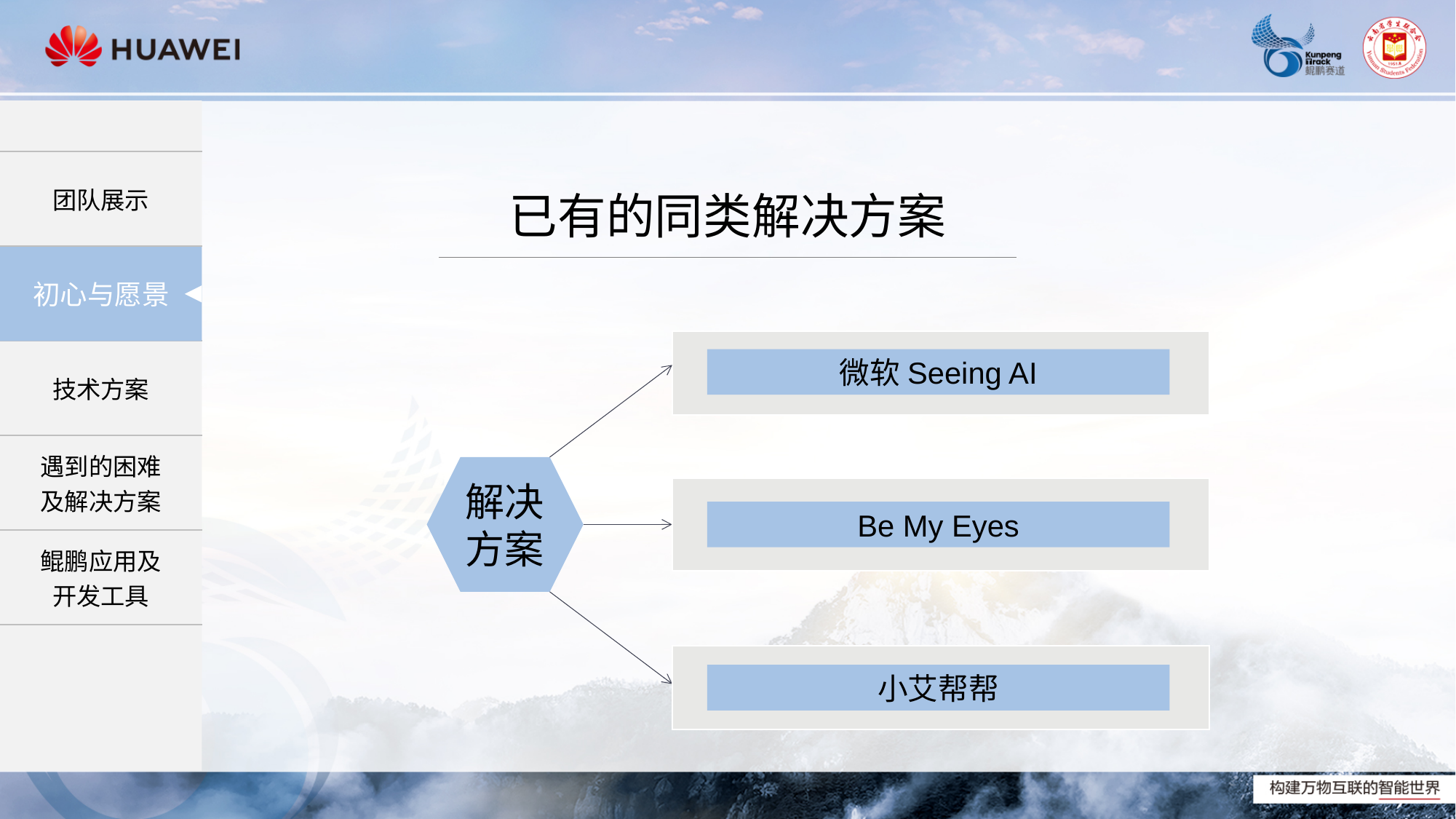

已有的同类解决方案

微软Seeing AI
解决方案

Be My Eyes

小艾帮帮